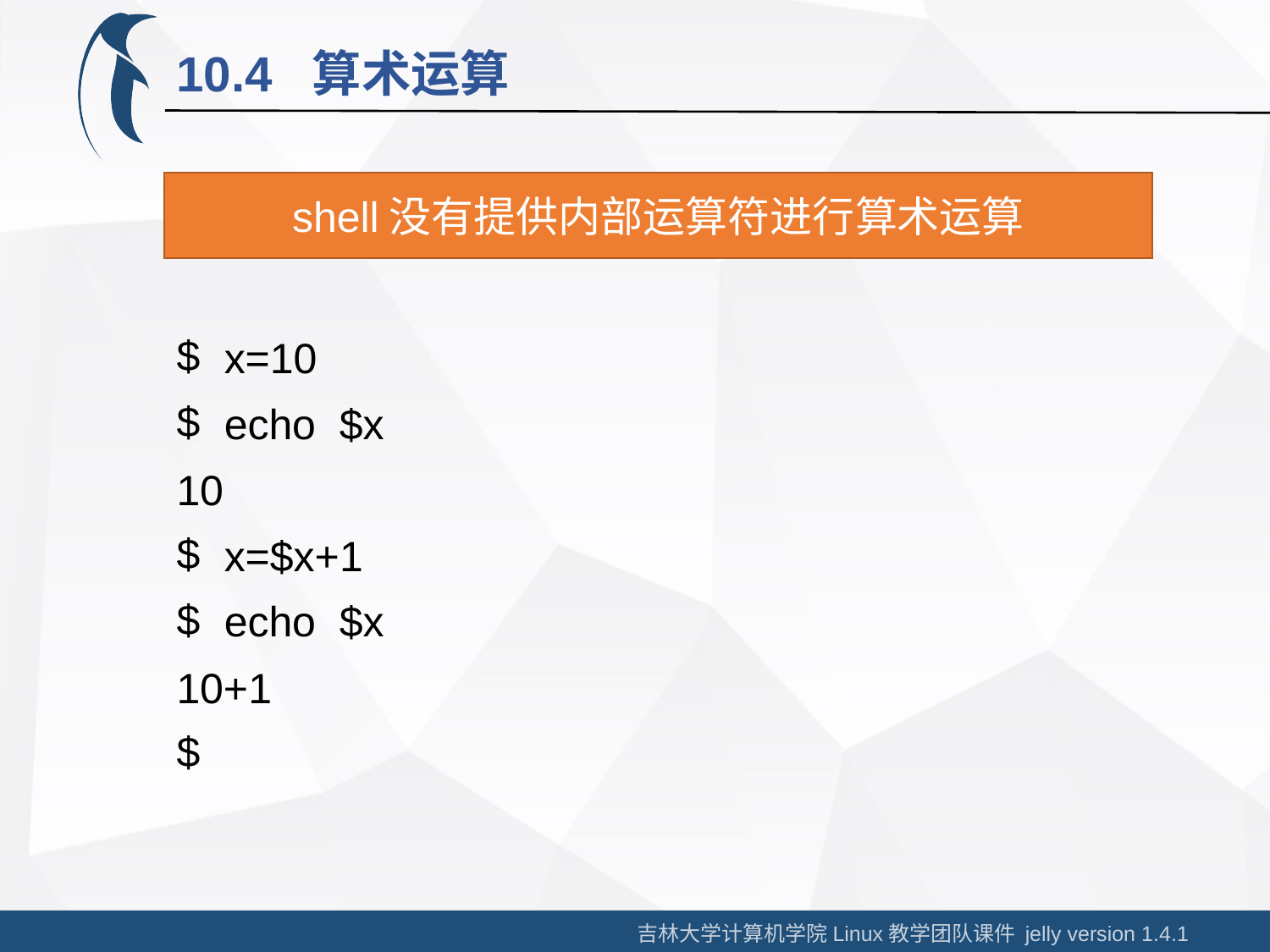

10.4  算术运算
shell没有提供内部运算符进行算术运算
x=10
echo  $x
10
x=$x+1
echo  $x
10+1